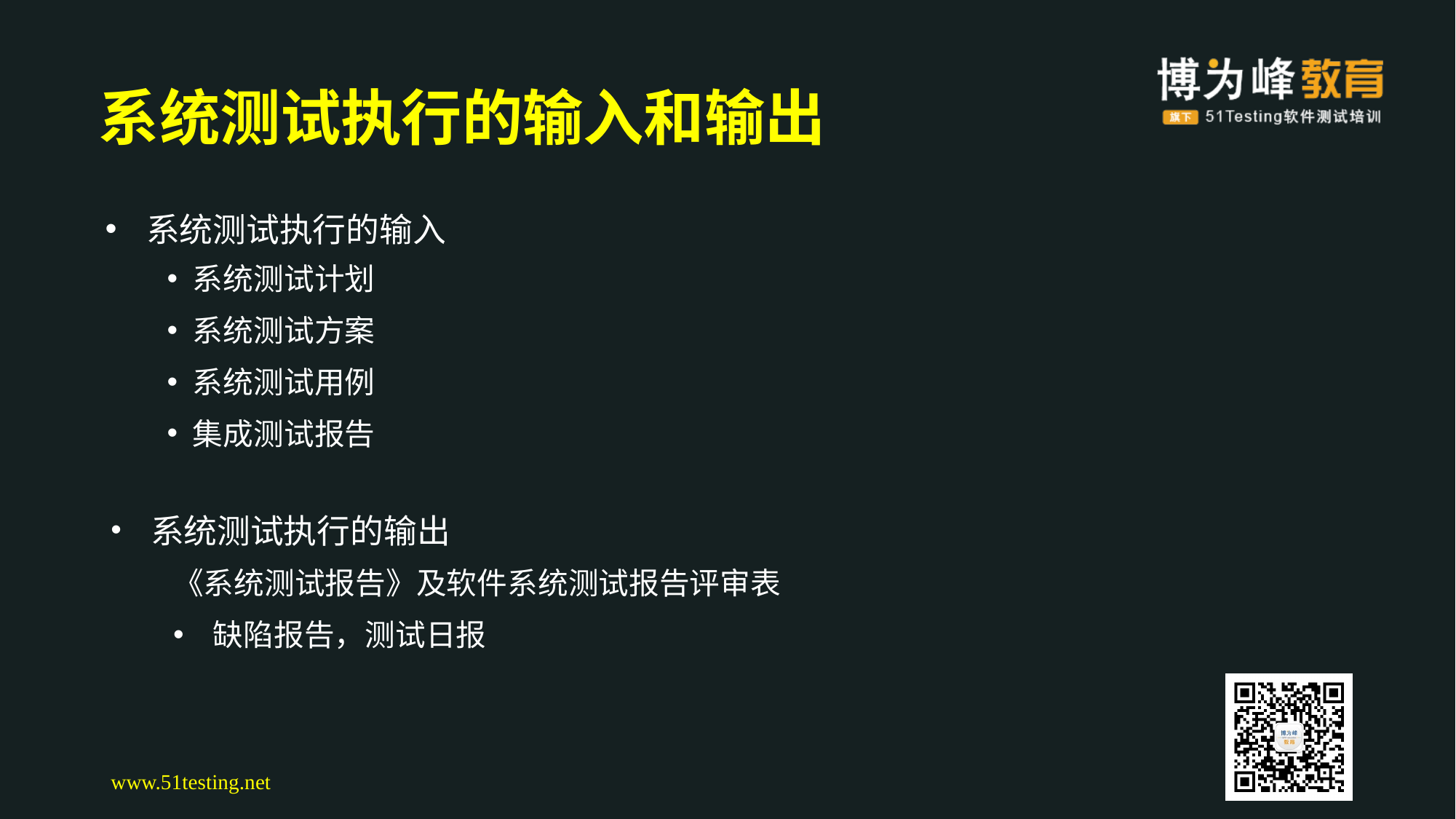

系统测试执行的输入和输出
 系统测试执行的输入
系统测试计划
系统测试方案
系统测试用例
集成测试报告
 系统测试执行的输出
《系统测试报告》及软件系统测试报告评审表
 缺陷报告，测试日报
www.51testing.net